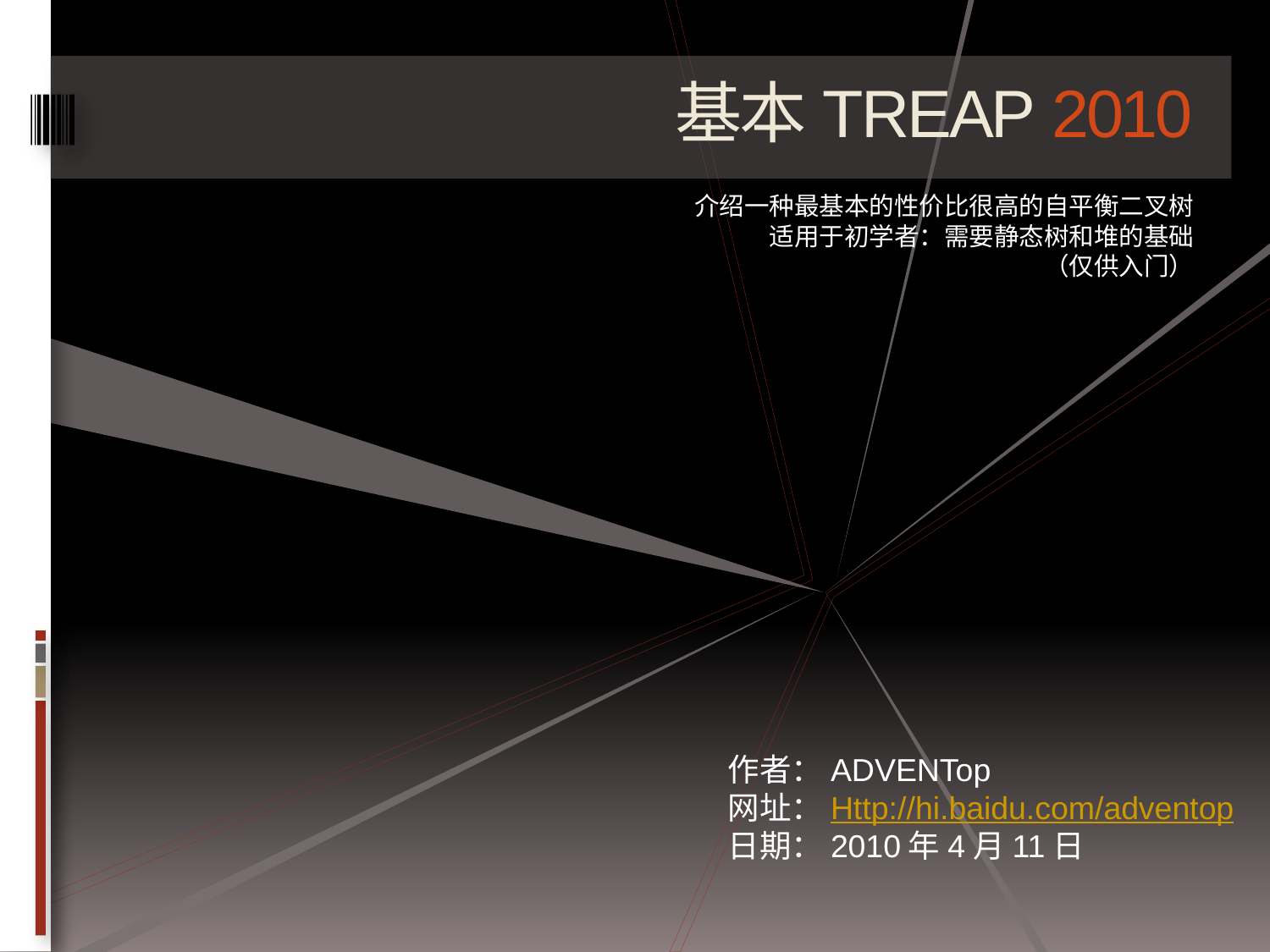

# 基本TREAP 2010
介绍一种最基本的性价比很高的自平衡二叉树
适用于初学者：需要静态树和堆的基础
（仅供入门）
作者：ADVENTop
网址：Http://hi.baidu.com/adventop
日期：2010年4月11日